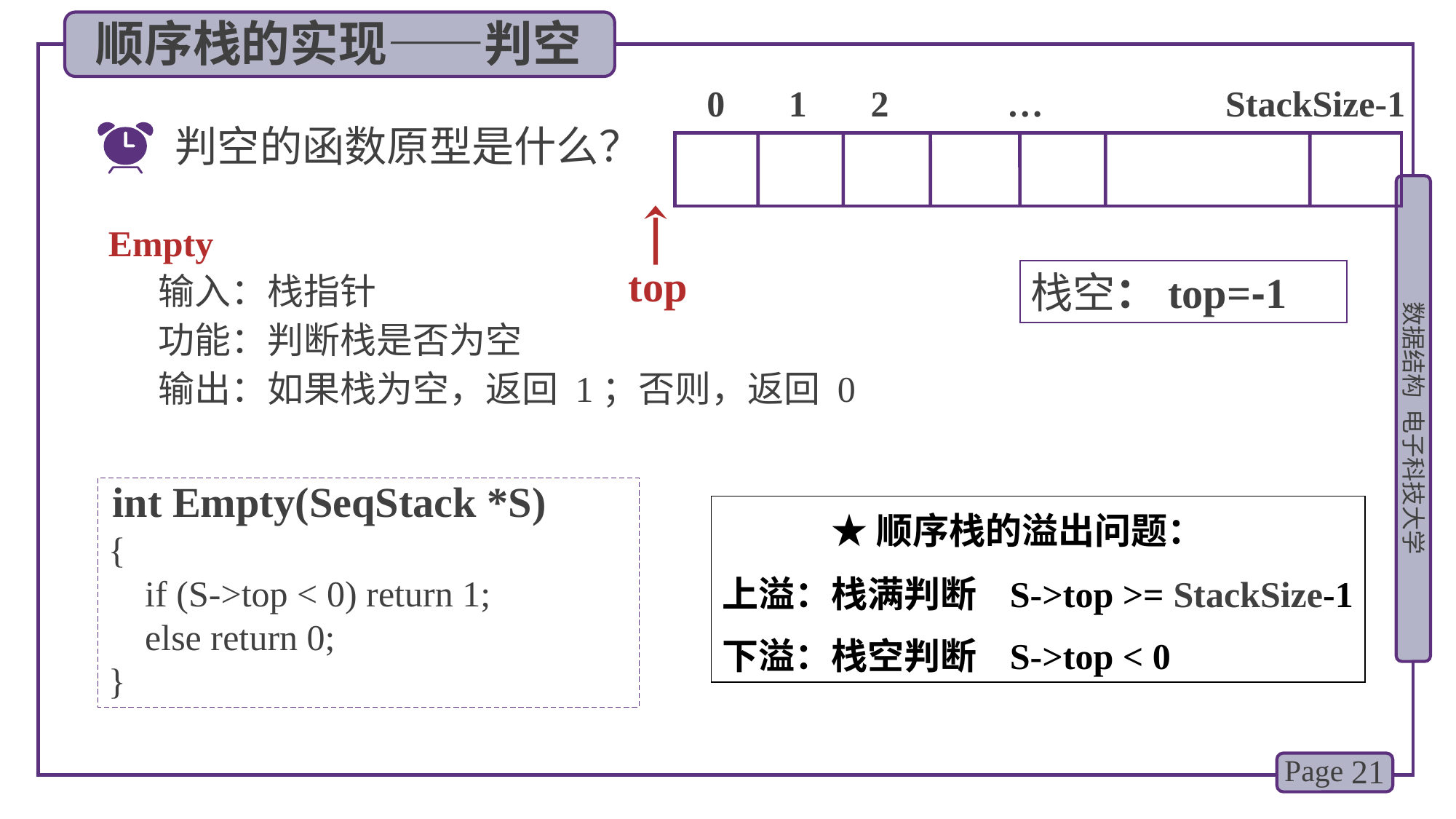

顺序栈的实现——判空

   0       1       2             …                    StackSize-1
判空的函数原型是什么？

top
Empty
     输入：栈指针
     功能：判断栈是否为空
     输出：如果栈为空，返回 1；否则，返回 0
栈空：top=-1
 int Empty(SeqStack *S)

{
    if (S->top < 0) return 1;
    else return 0;
}
	★顺序栈的溢出问题：
上溢：栈满判断   S->top >= StackSize-1
下溢：栈空判断   S->top < 0